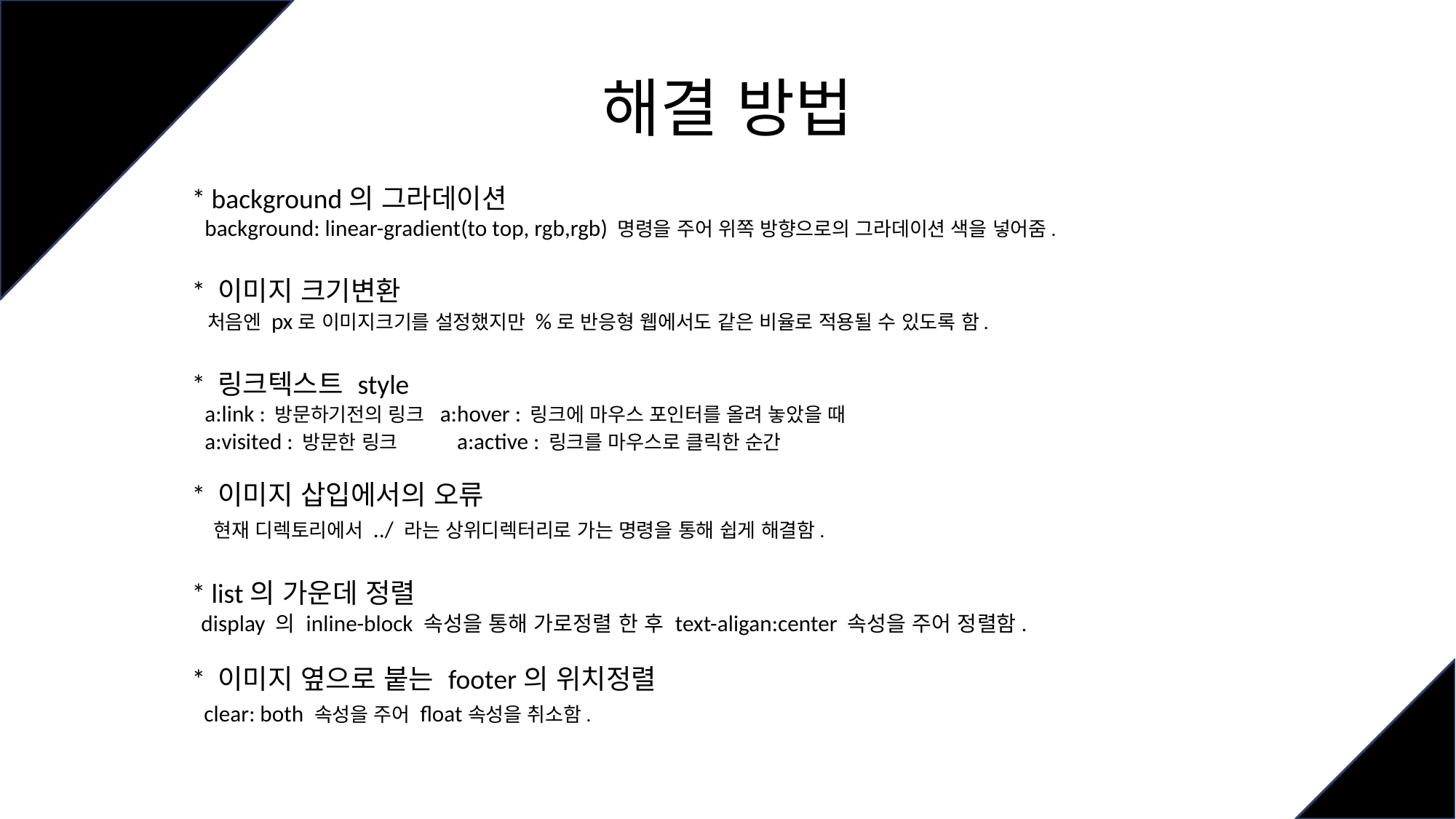

# 해결 방법
* background의 그라데이션
   background: linear-gradient(to top, rgb,rgb) 명령을 주어 위쪽 방향으로의 그라데이션 색을 넣어줌.

* 이미지 크기변환
  처음엔 px로 이미지크기를 설정했지만 %로 반응형 웹에서도 같은 비율로 적용될 수 있도록 함.

* 링크텍스트 style
   a:link : 방문하기전의 링크  a:hover : 링크에 마우스 포인터를 올려 놓았을 때
   a:visited : 방문한 링크          a:active : 링크를 마우스로 클릭한 순간

* 이미지 삽입에서의 오류
  현재 디렉토리에서 ../ 라는 상위디렉터리로 가는 명령을 통해 쉽게 해결함.

* list의 가운데 정렬
  display 의 inline-block 속성을 통해 가로정렬 한 후 text-aligan:center 속성을 주어 정렬함.

* 이미지 옆으로 붙는 footer의 위치정렬
  clear: both 속성을 주어 float속성을 취소함.